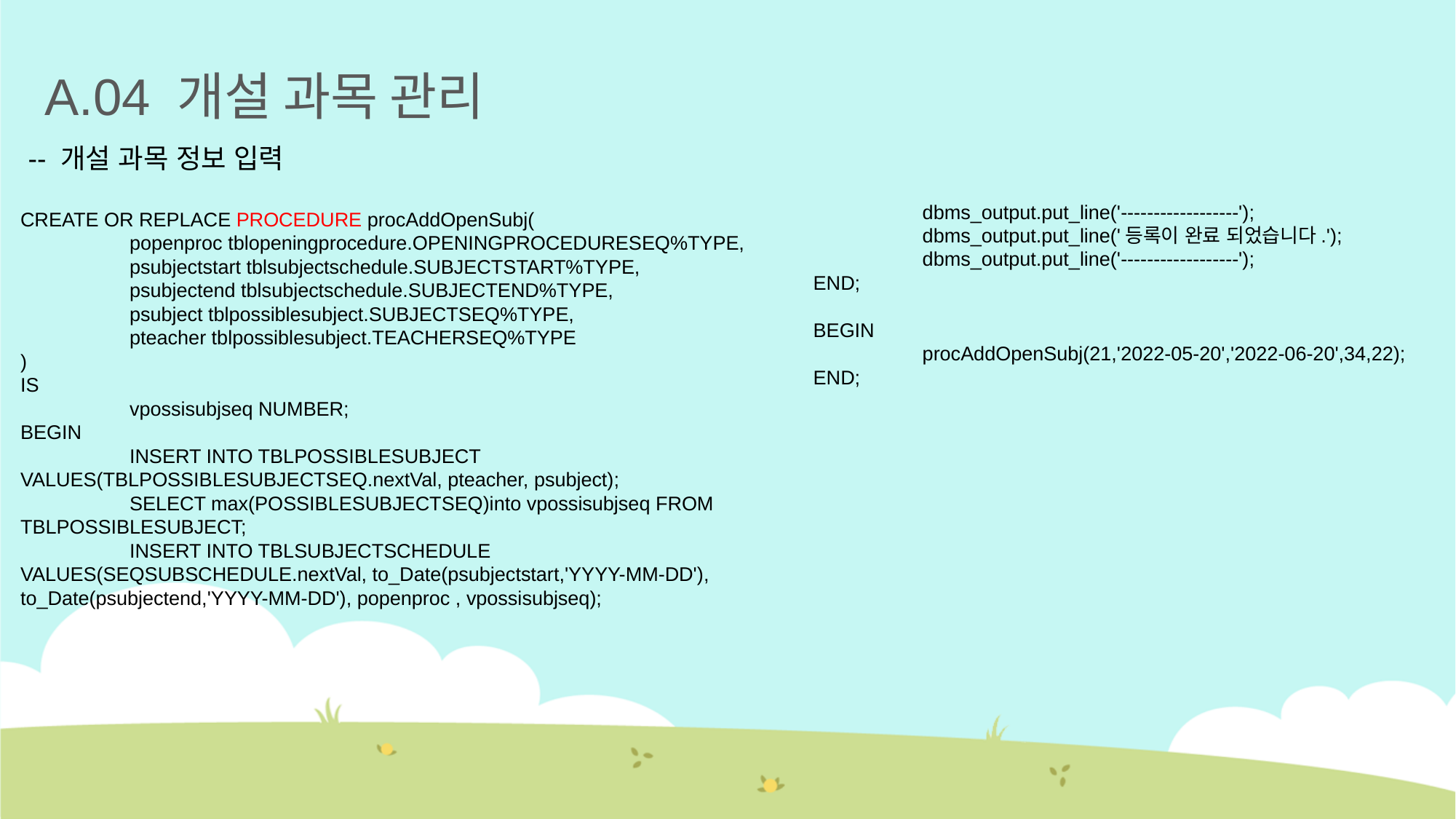

A.04 개설 과목 관리
 -- 개설 과목 정보 입력

CREATE OR REPLACE PROCEDURE procAddOpenSubj(
	popenproc tblopeningprocedure.OPENINGPROCEDURESEQ%TYPE,
	psubjectstart tblsubjectschedule.SUBJECTSTART%TYPE,
	psubjectend tblsubjectschedule.SUBJECTEND%TYPE,
	psubject tblpossiblesubject.SUBJECTSEQ%TYPE,
	pteacher tblpossiblesubject.TEACHERSEQ%TYPE
)
IS
	vpossisubjseq NUMBER;
BEGIN
	INSERT INTO TBLPOSSIBLESUBJECT VALUES(TBLPOSSIBLESUBJECTSEQ.nextVal, pteacher, psubject);
	SELECT max(POSSIBLESUBJECTSEQ)into vpossisubjseq FROM TBLPOSSIBLESUBJECT;
	INSERT INTO TBLSUBJECTSCHEDULE VALUES(SEQSUBSCHEDULE.nextVal, to_Date(psubjectstart,'YYYY-MM-DD'), to_Date(psubjectend,'YYYY-MM-DD'), popenproc , vpossisubjseq);

	dbms_output.put_line('------------------');
	dbms_output.put_line('등록이 완료 되었습니다.');
	dbms_output.put_line('------------------');
END;

BEGIN
	procAddOpenSubj(21,'2022-05-20','2022-06-20',34,22);
END;